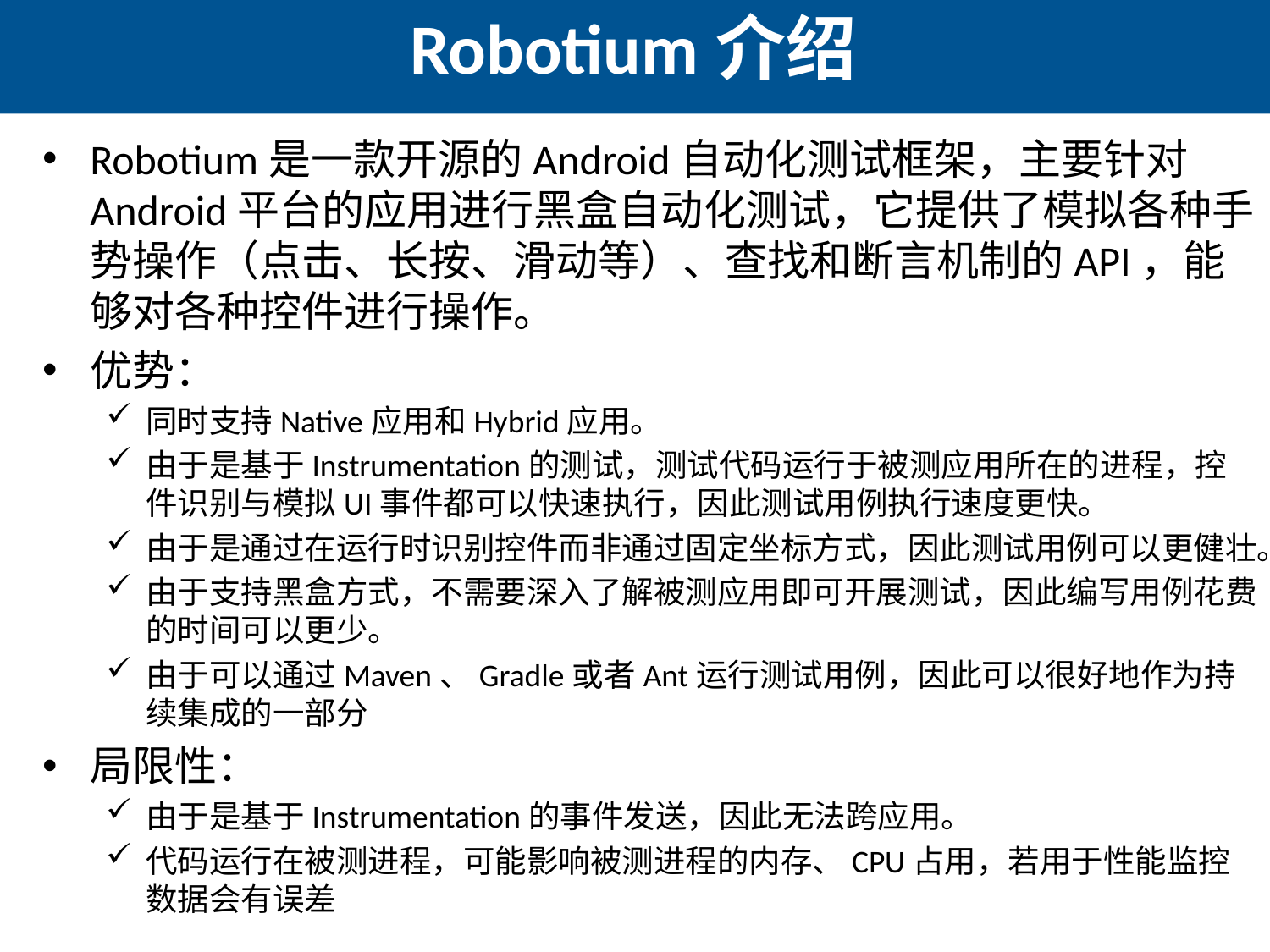

# Robotium介绍
Robotium是一款开源的Android自动化测试框架，主要针对Android平台的应用进行黑盒自动化测试，它提供了模拟各种手势操作（点击、长按、滑动等）、查找和断言机制的API，能够对各种控件进行操作。
优势：
同时支持Native应用和Hybrid应用。
由于是基于Instrumentation的测试，测试代码运行于被测应用所在的进程，控件识别与模拟UI事件都可以快速执行，因此测试用例执行速度更快。
由于是通过在运行时识别控件而非通过固定坐标方式，因此测试用例可以更健壮。
由于支持黑盒方式，不需要深入了解被测应用即可开展测试，因此编写用例花费的时间可以更少。
由于可以通过Maven、Gradle或者Ant运行测试用例，因此可以很好地作为持续集成的一部分
局限性：
由于是基于Instrumentation的事件发送，因此无法跨应用。
代码运行在被测进程，可能影响被测进程的内存、CPU占用，若用于性能监控数据会有误差